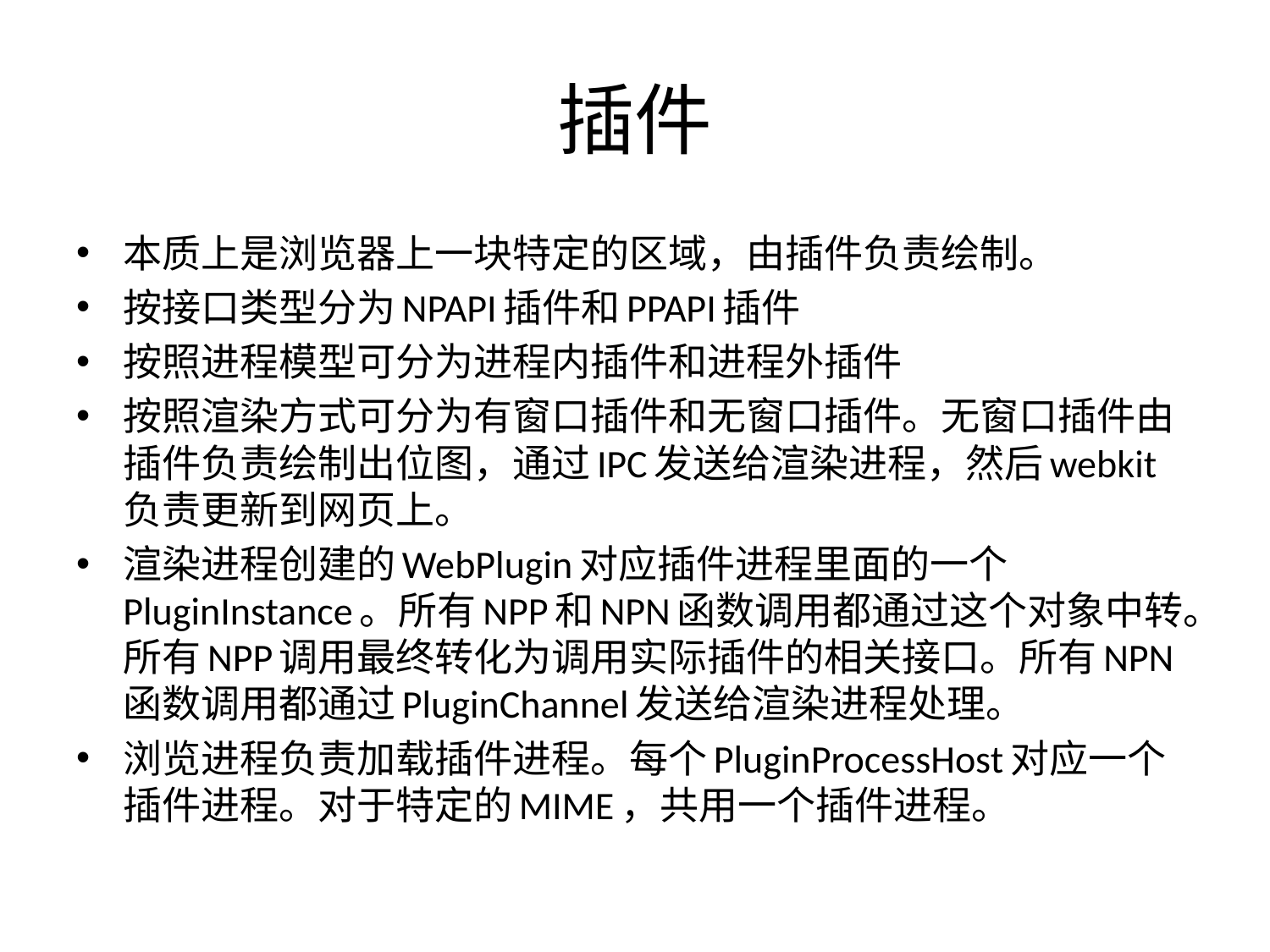

# 插件
本质上是浏览器上一块特定的区域，由插件负责绘制。
按接口类型分为NPAPI插件和PPAPI插件
按照进程模型可分为进程内插件和进程外插件
按照渲染方式可分为有窗口插件和无窗口插件。无窗口插件由插件负责绘制出位图，通过IPC发送给渲染进程，然后webkit负责更新到网页上。
渲染进程创建的WebPlugin对应插件进程里面的一个PluginInstance。所有NPP和NPN函数调用都通过这个对象中转。所有NPP调用最终转化为调用实际插件的相关接口。所有NPN函数调用都通过PluginChannel发送给渲染进程处理。
浏览进程负责加载插件进程。每个PluginProcessHost对应一个插件进程。对于特定的MIME，共用一个插件进程。